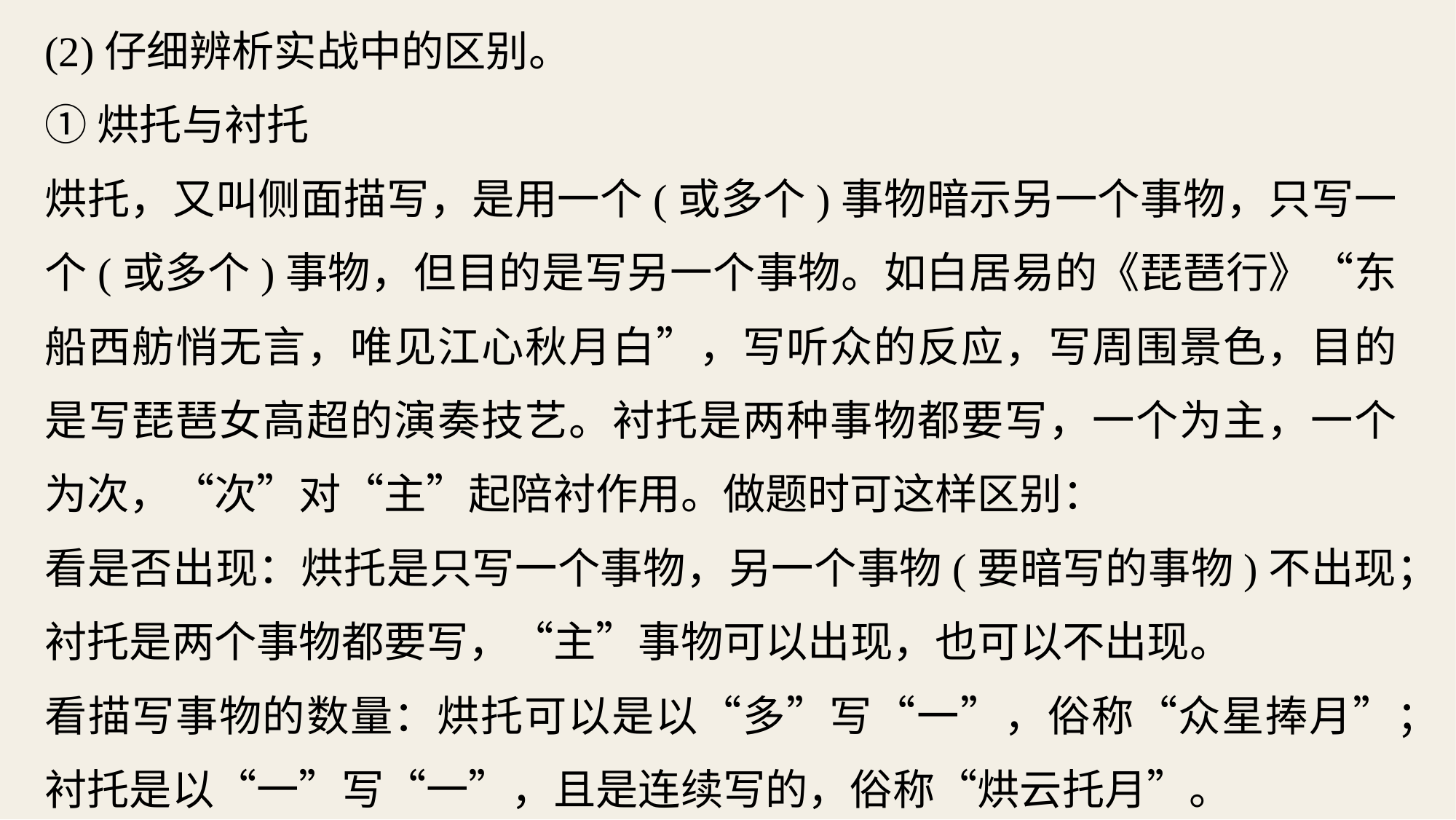

(2)仔细辨析实战中的区别。
①烘托与衬托
烘托，又叫侧面描写，是用一个(或多个)事物暗示另一个事物，只写一个(或多个)事物，但目的是写另一个事物。如白居易的《琵琶行》“东船西舫悄无言，唯见江心秋月白”，写听众的反应，写周围景色，目的是写琵琶女高超的演奏技艺。衬托是两种事物都要写，一个为主，一个为次，“次”对“主”起陪衬作用。做题时可这样区别：
看是否出现：烘托是只写一个事物，另一个事物(要暗写的事物)不出现；衬托是两个事物都要写，“主”事物可以出现，也可以不出现。
看描写事物的数量：烘托可以是以“多”写“一”，俗称“众星捧月”；衬托是以“一”写“一”，且是连续写的，俗称“烘云托月”。